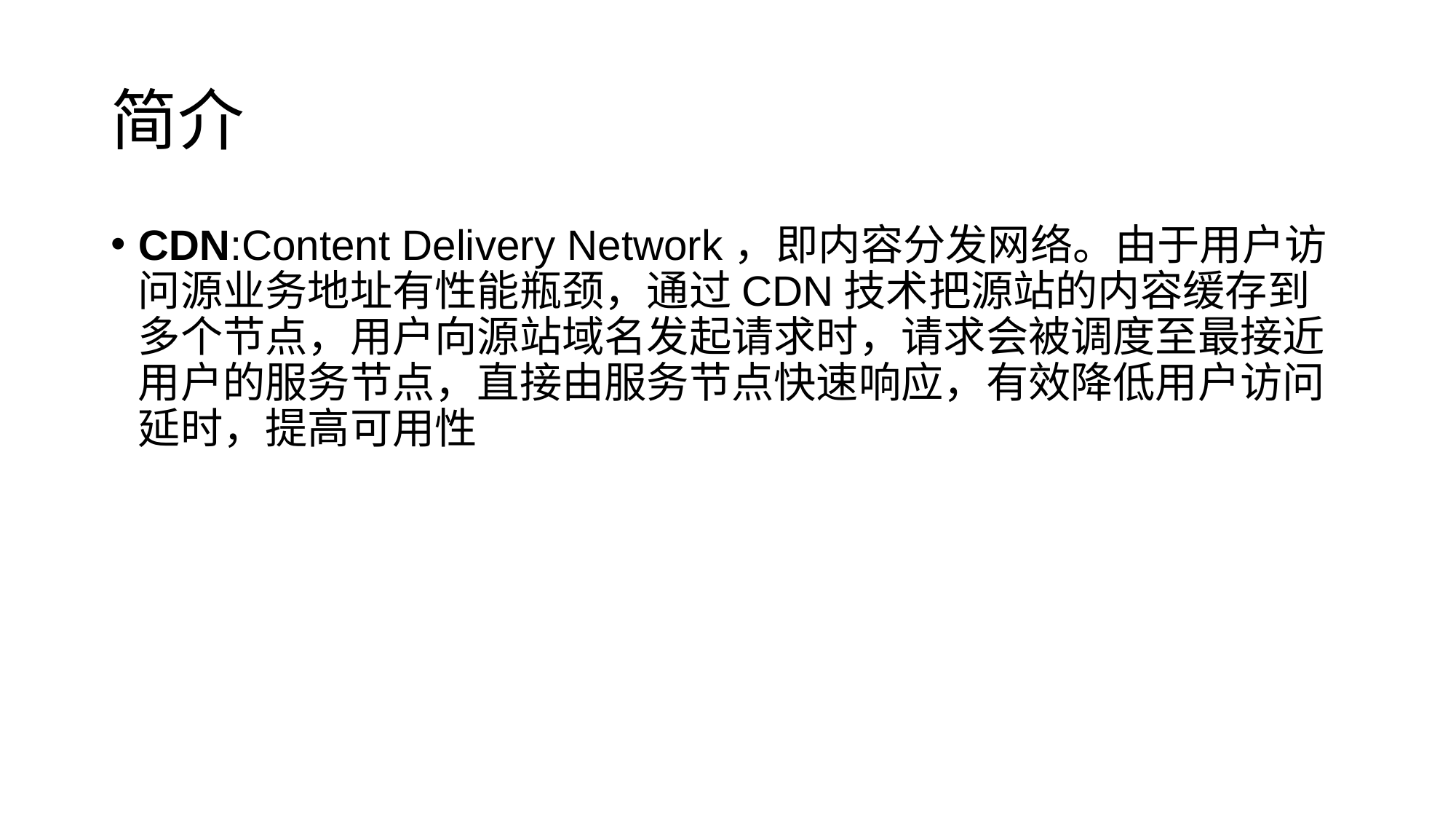

# 简介
CDN:Content Delivery Network，即内容分发网络。由于用户访问源业务地址有性能瓶颈，通过CDN技术把源站的内容缓存到多个节点，用户向源站域名发起请求时，请求会被调度至最接近用户的服务节点，直接由服务节点快速响应，有效降低用户访问延时，提高可用性